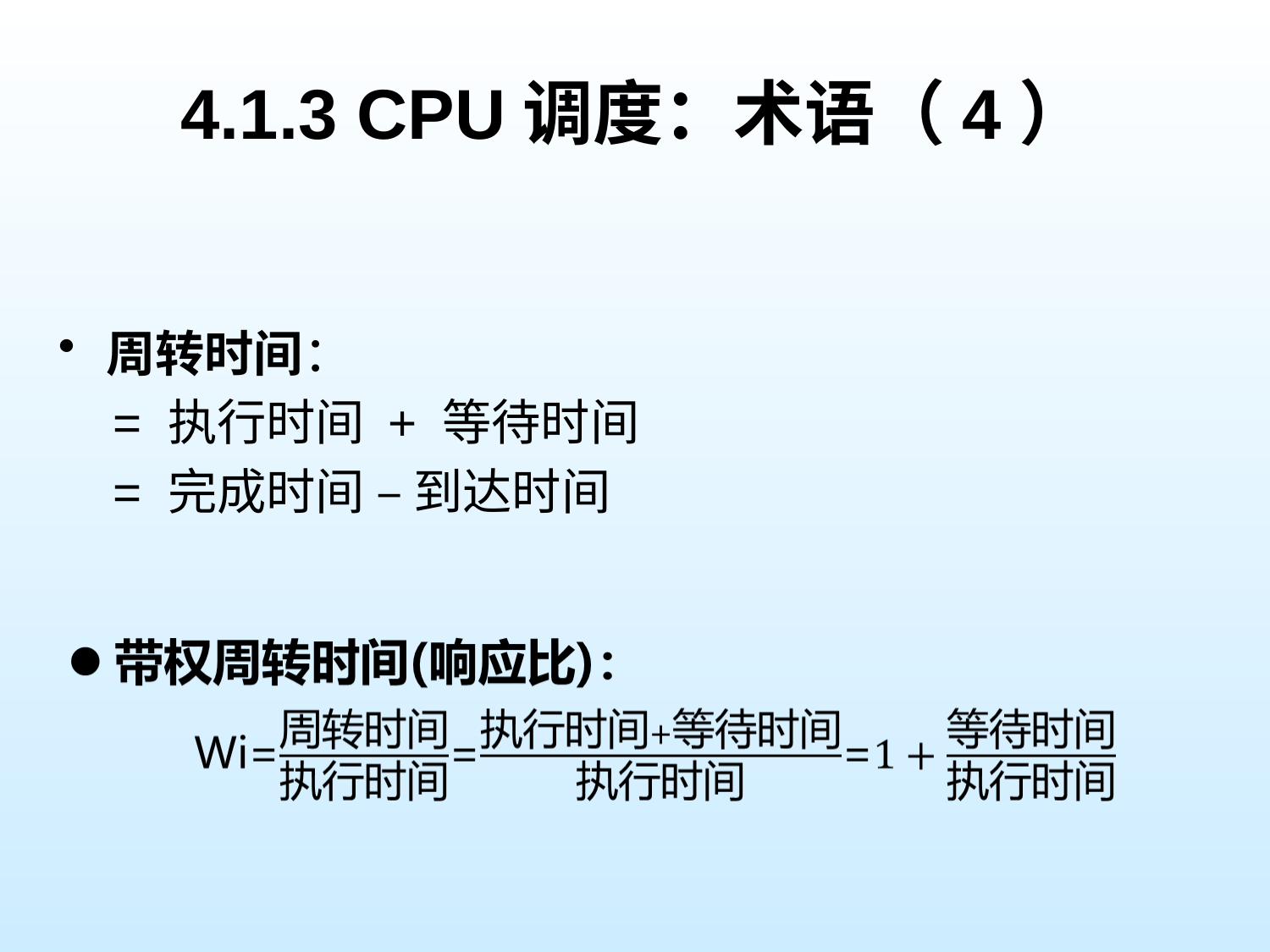

# 4.1.3 CPU调度：术语（4）
周转时间：
    = 执行时间 + 等待时间
    = 完成时间 – 到达时间